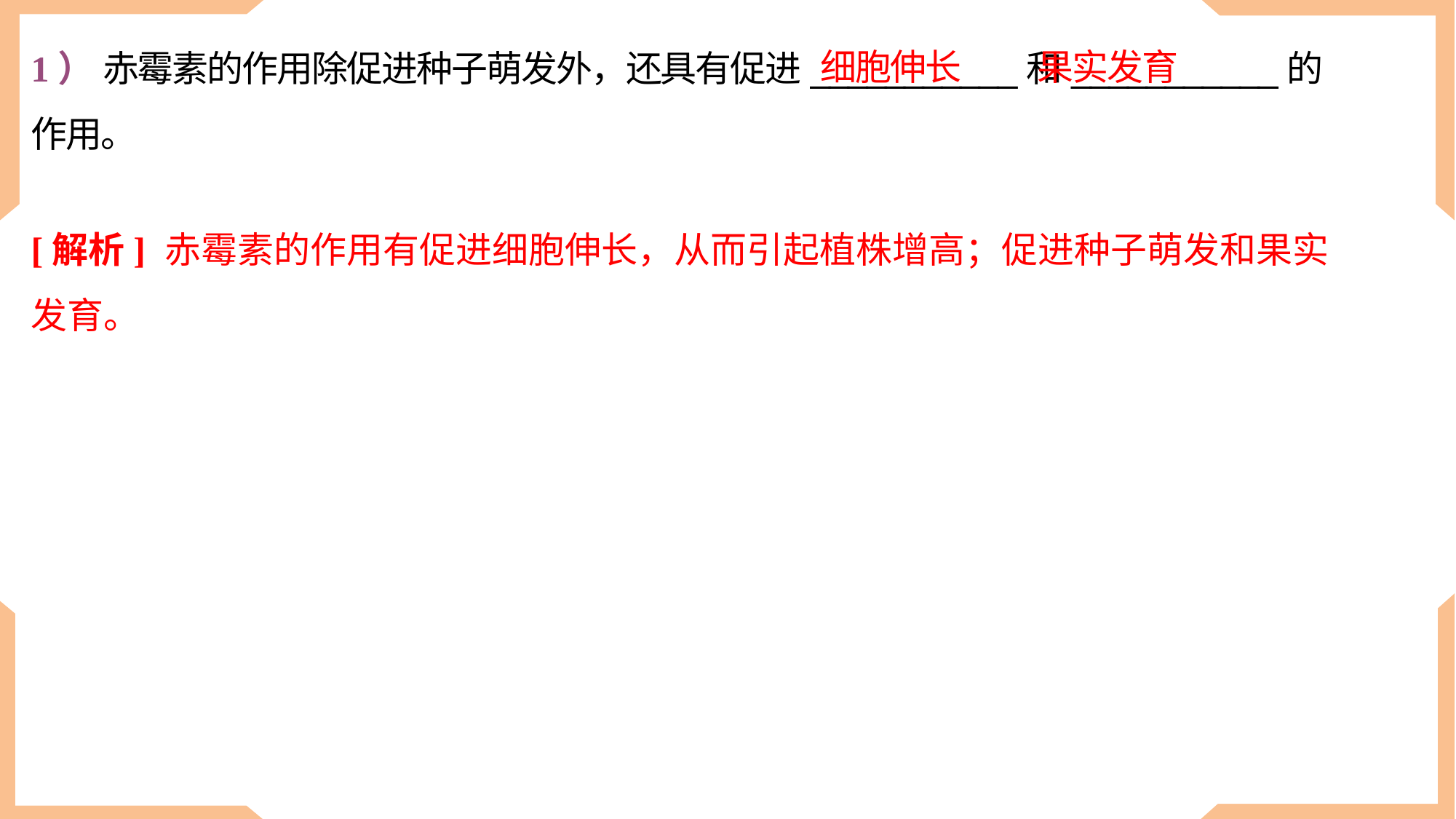

细胞伸长
果实发育
1） 赤霉素的作用除促进种子萌发外，还具有促进___________和___________的作用。
[解析] 赤霉素的作用有促进细胞伸长，从而引起植株增高；促进种子萌发和果实发育。